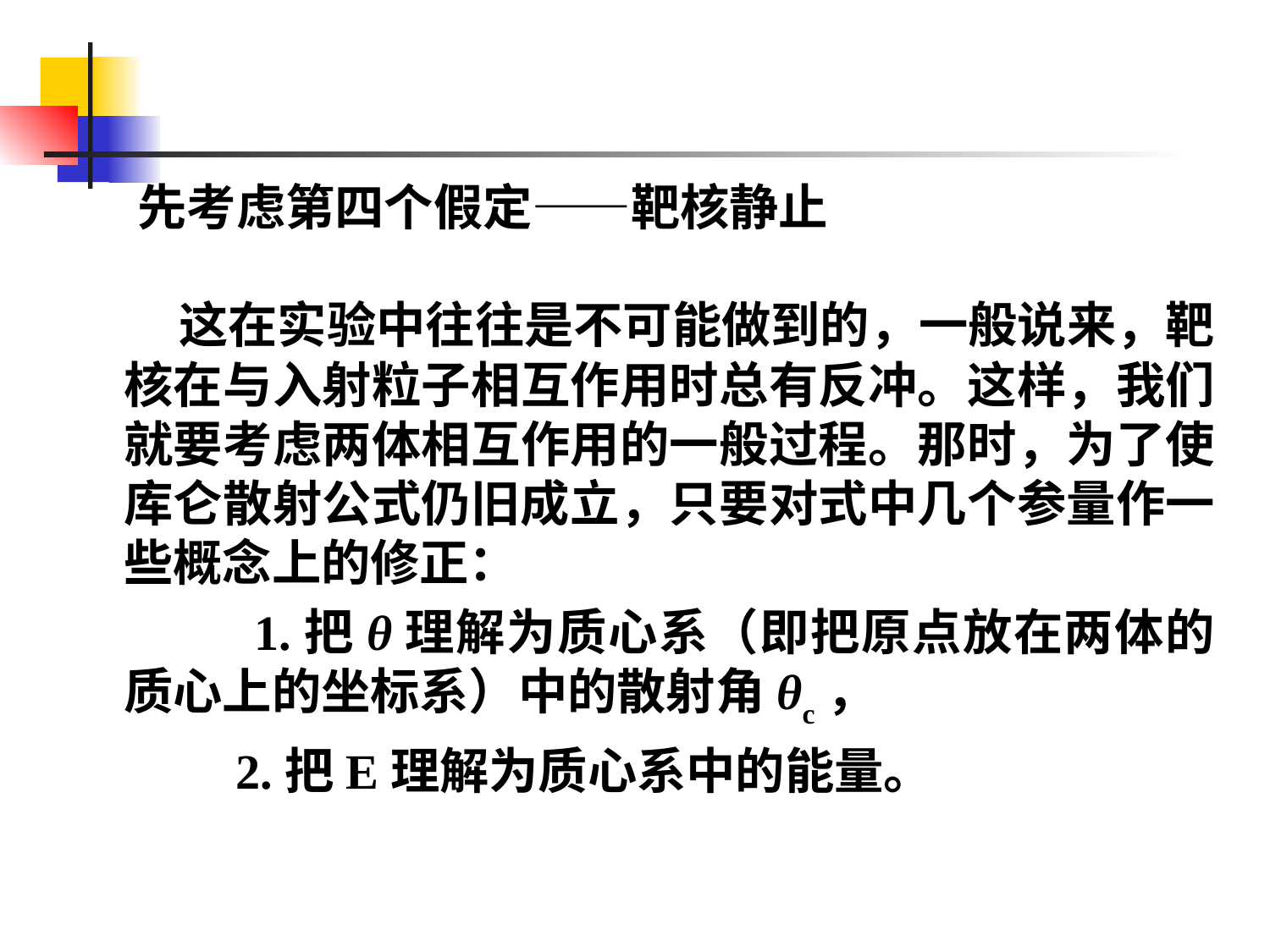

# 先考虑第四个假定——靶核静止
       这在实验中往往是不可能做到的，一般说来，靶核在与入射粒子相互作用时总有反冲。这样，我们就要考虑两体相互作用的一般过程。那时，为了使库仑散射公式仍旧成立，只要对式中几个参量作一些概念上的修正：
             1.把θ理解为质心系（即把原点放在两体的质心上的坐标系）中的散射角θc，
             2.把E理解为质心系中的能量。